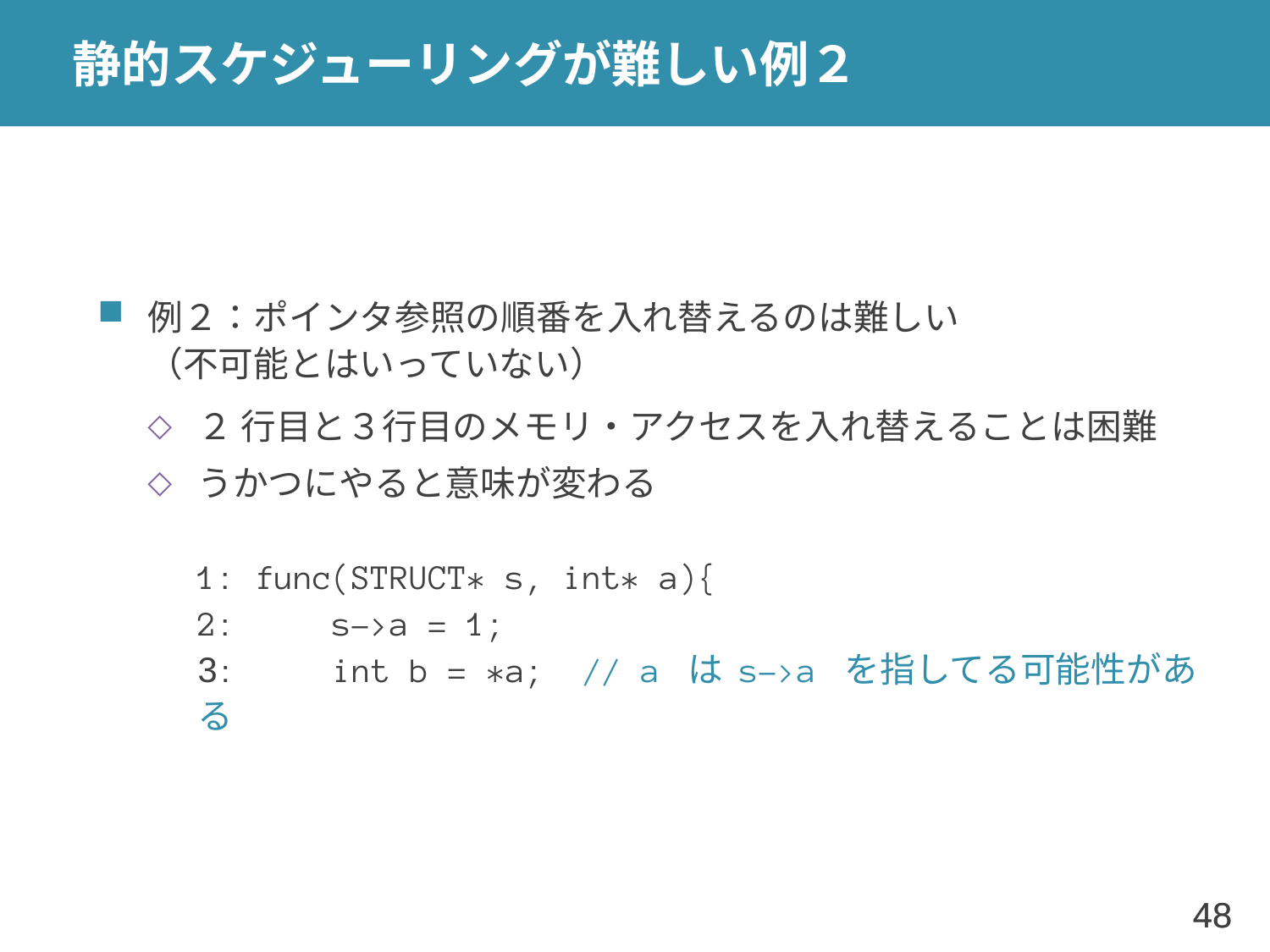

# 静的スケジューリングが難しい例２
例２：ポインタ参照の順番を入れ替えるのは難しい
（不可能とはいっていない）
２ 行目と３行目のメモリ・アクセスを入れ替えることは困難
うかつにやると意味が変わる
1: func(STRUCT* s, int* a){
2:     s->a = 1;
3:     int b = *a;  // a は s->a を指してる可能性がある